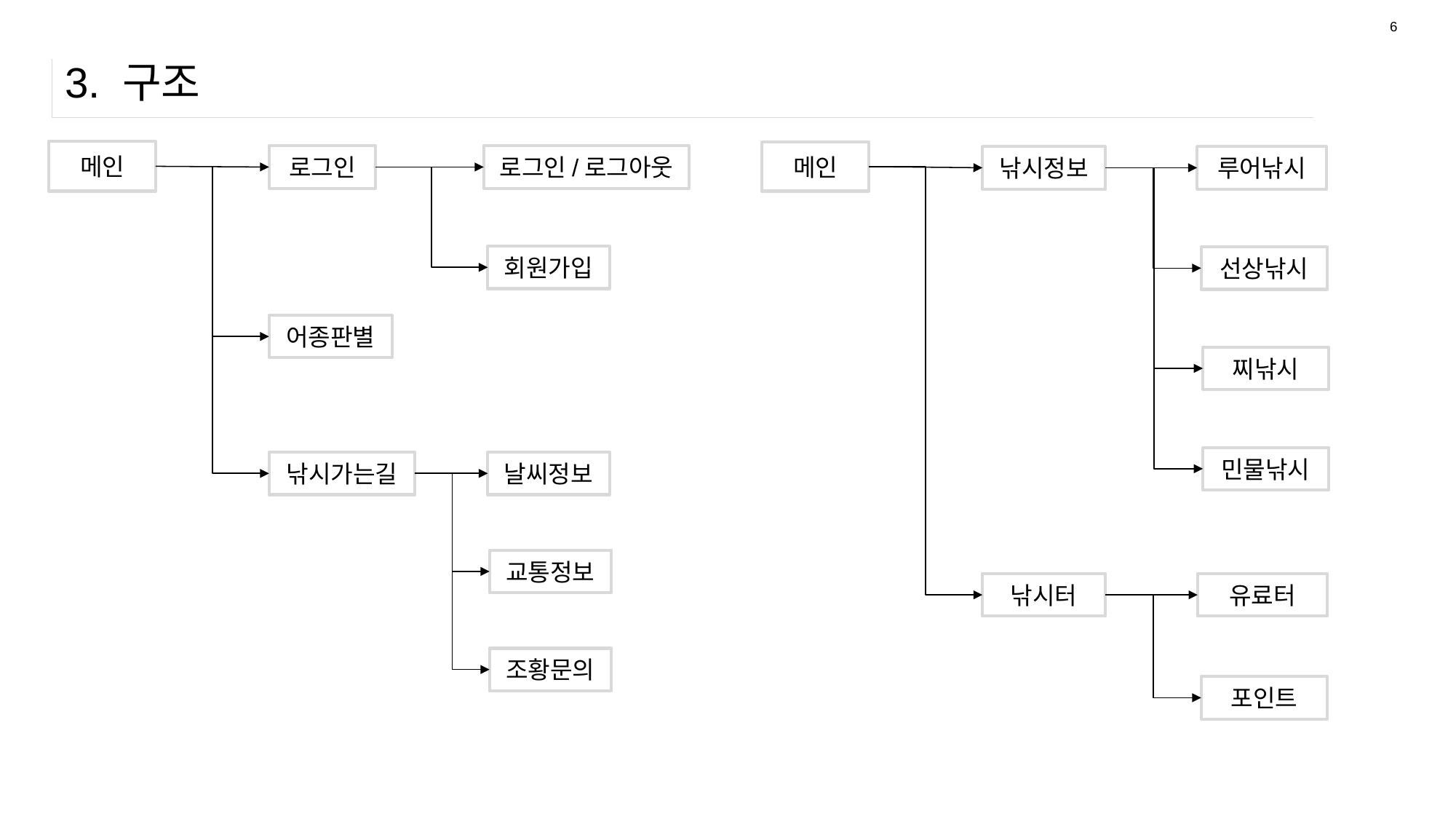

6
# 3. 구조
메인
메인
로그인
로그인/로그아웃
낚시정보
루어낚시
회원가입
선상낚시
어종판별
찌낚시
민물낚시
낚시가는길
날씨정보
교통정보
낚시터
유료터
조황문의
포인트